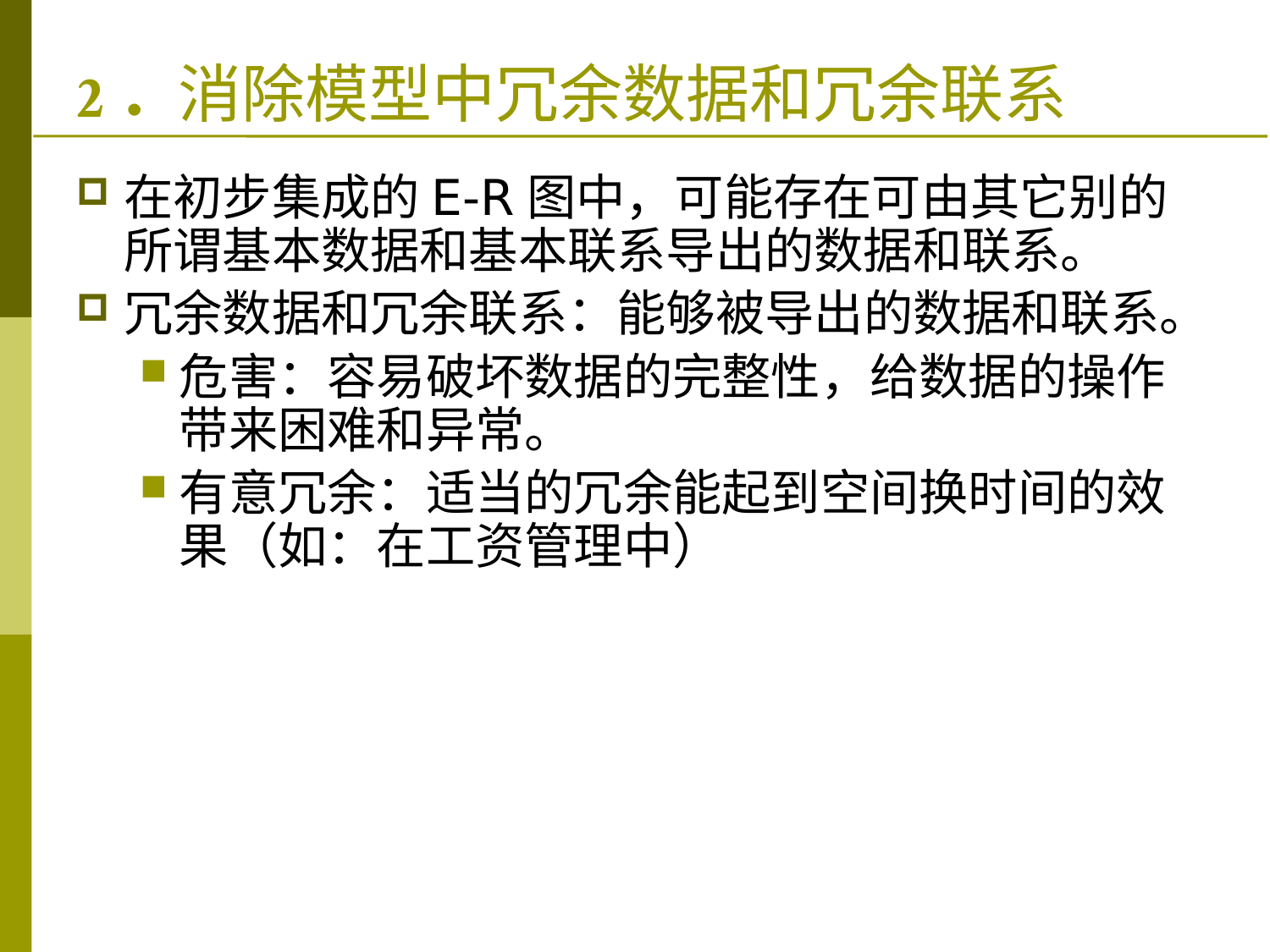

# 2．消除模型中冗余数据和冗余联系
在初步集成的E-R图中，可能存在可由其它别的所谓基本数据和基本联系导出的数据和联系。
冗余数据和冗余联系：能够被导出的数据和联系。
危害：容易破坏数据的完整性，给数据的操作带来困难和异常。
有意冗余：适当的冗余能起到空间换时间的效果（如：在工资管理中）